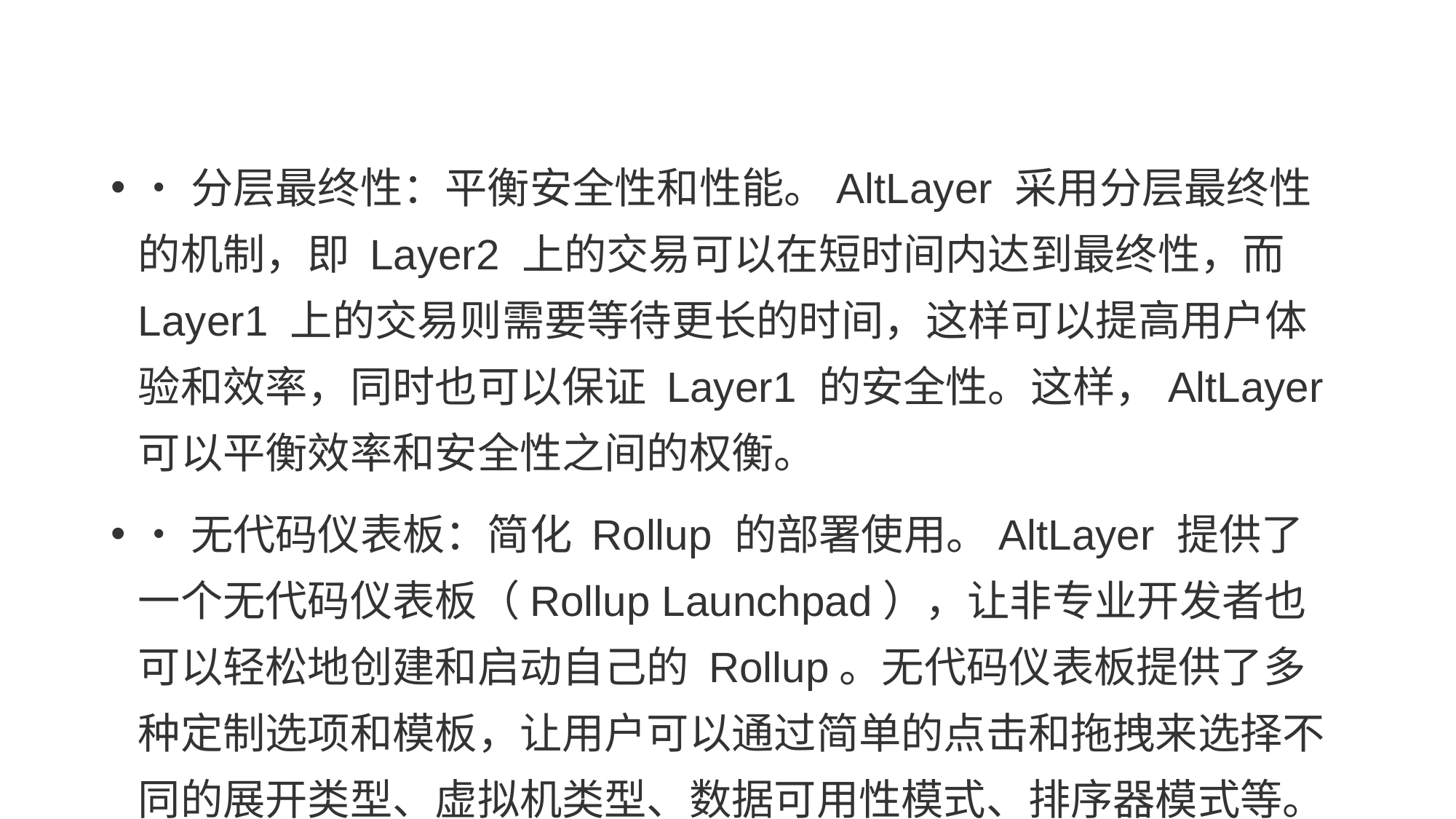

•分层最终性：平衡安全性和性能。AltLayer 采用分层最终性的机制，即 Layer2 上的交易可以在短时间内达到最终性，而 Layer1 上的交易则需要等待更长的时间，这样可以提高用户体验和效率，同时也可以保证 Layer1 的安全性。这样，AltLayer 可以平衡效率和安全性之间的权衡。
•无代码仪表板：简化 Rollup 的部署使用。AltLayer 提供了一个无代码仪表板（Rollup Launchpad），让非专业开发者也可以轻松地创建和启动自己的 Rollup。无代码仪表板提供了多种定制选项和模板，让用户可以通过简单的点击和拖拽来选择不同的展开类型、虚拟机类型、数据可用性模式、排序器模式等。无代码仪表板还提供了一些常见的应用程序场景和示例，如游戏、NFT、社交等，让用户可以快速地部署和运行自己的应用程序。